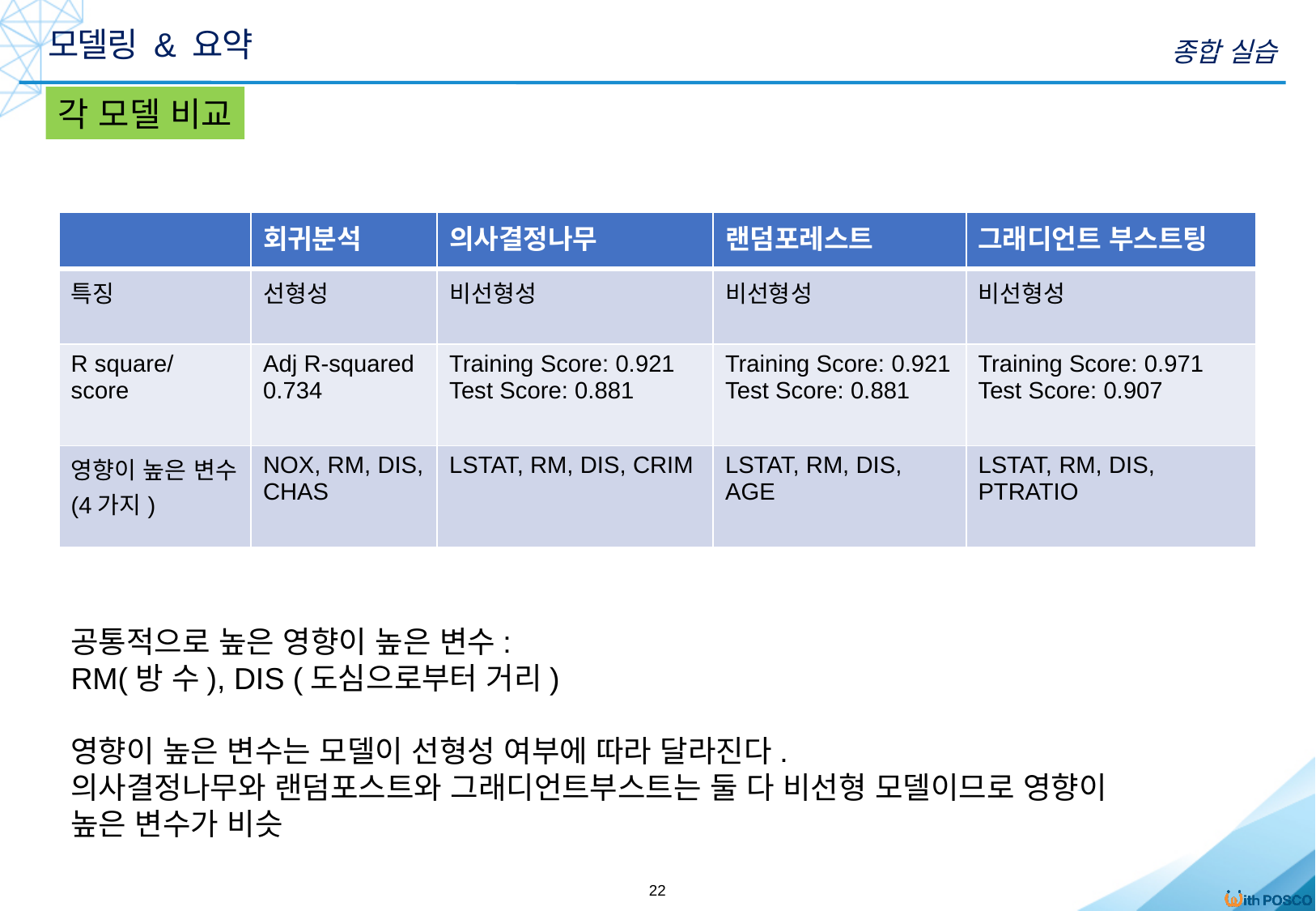

모델링 & 요약
종합 실습
각 모델 비교
|  | 회귀분석 | 의사결정나무 | 랜덤포레스트 | 그래디언트 부스트팅 |
| --- | --- | --- | --- | --- |
| 특징 | 선형성 | 비선형성 | 비선형성 | 비선형성 |
| R square/ score | Adj R-squared 0.734 | Training Score: 0.921 Test Score: 0.881 | Training Score: 0.921 Test Score: 0.881 | Training Score: 0.971 Test Score: 0.907 |
| 영향이 높은 변수(4가지) | NOX, RM, DIS, CHAS | LSTAT, RM, DIS, CRIM | LSTAT, RM, DIS, AGE | LSTAT, RM, DIS, PTRATIO |
공통적으로 높은 영향이 높은 변수:
RM(방 수), DIS (도심으로부터 거리)

영향이 높은 변수는 모델이 선형성 여부에 따라 달라진다.
의사결정나무와 랜덤포스트와 그래디언트부스트는 둘 다 비선형 모델이므로 영향이 높은 변수가 비슷